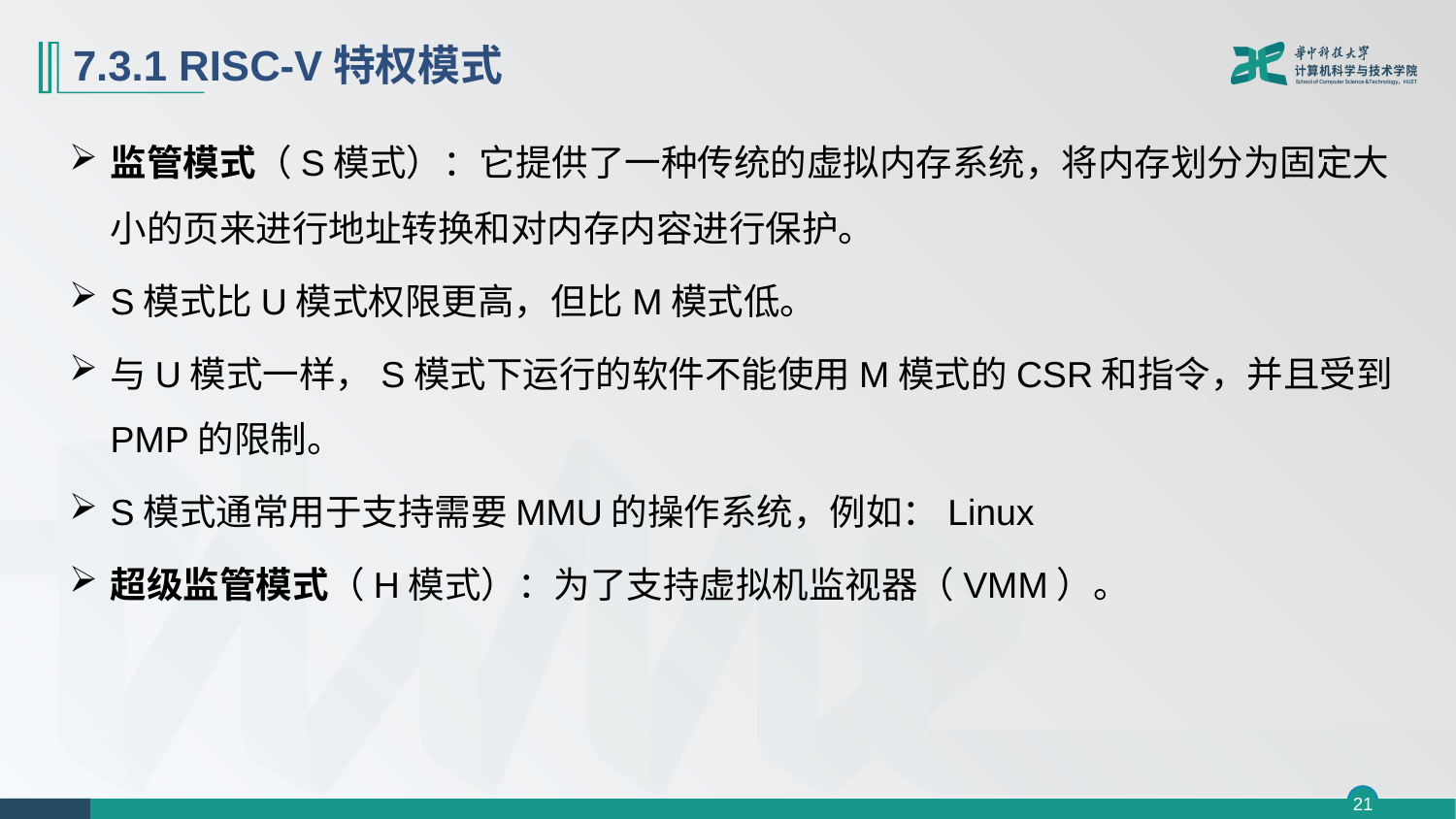

# 7.3.1 RISC-V特权模式
监管模式（S模式）：它提供了一种传统的虚拟内存系统，将内存划分为固定大小的页来进行地址转换和对内存内容进行保护。
S模式比U模式权限更高，但比M模式低。
与U模式一样，S模式下运行的软件不能使用M模式的CSR和指令，并且受到PMP的限制。
S模式通常用于支持需要MMU的操作系统，例如：Linux
超级监管模式（H模式）：为了支持虚拟机监视器（VMM）。